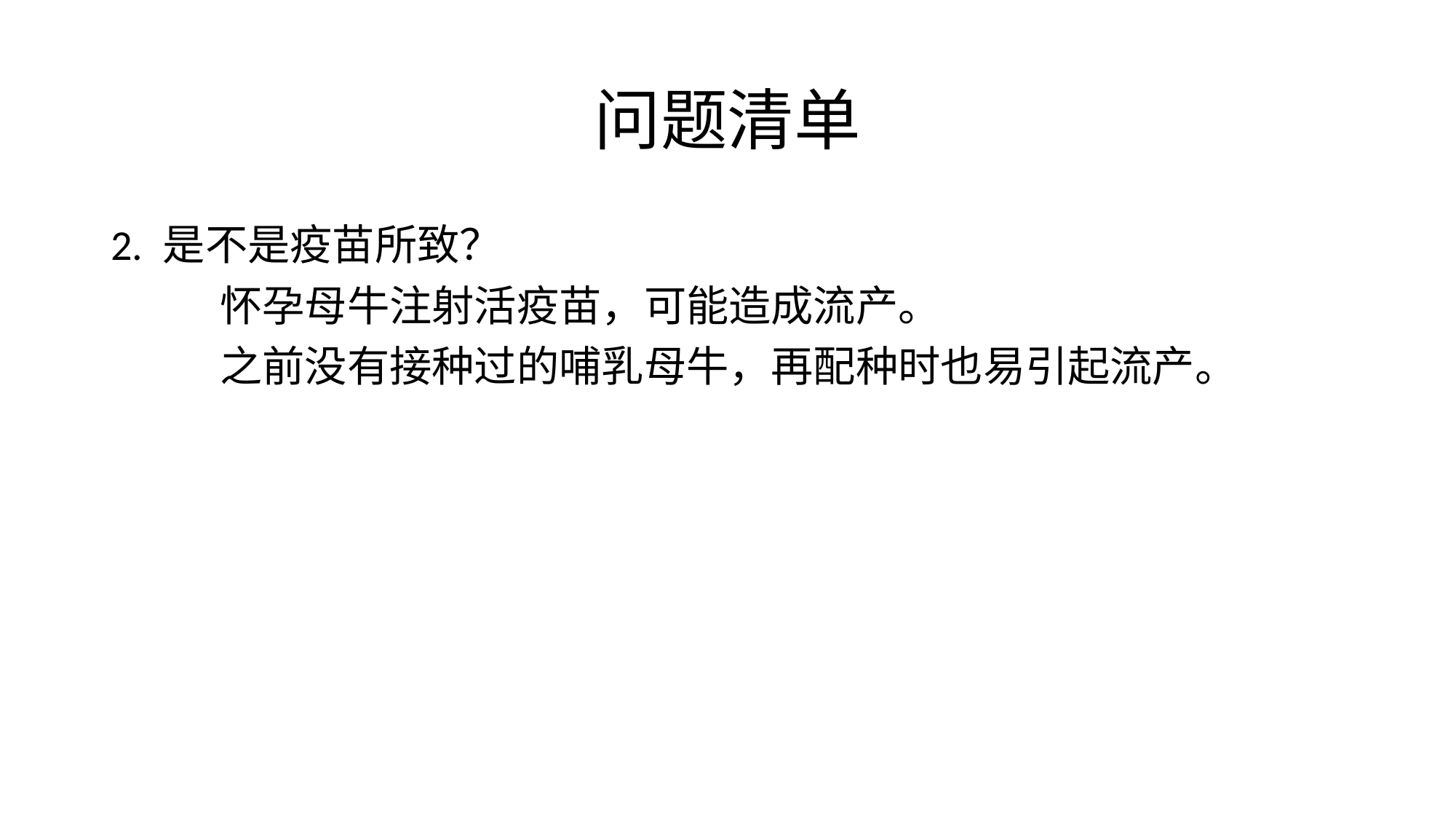

# 问题清单
2. 是不是疫苗所致？
	怀孕母牛注射活疫苗，可能造成流产。
	之前没有接种过的哺乳母牛，再配种时也易引起流产。